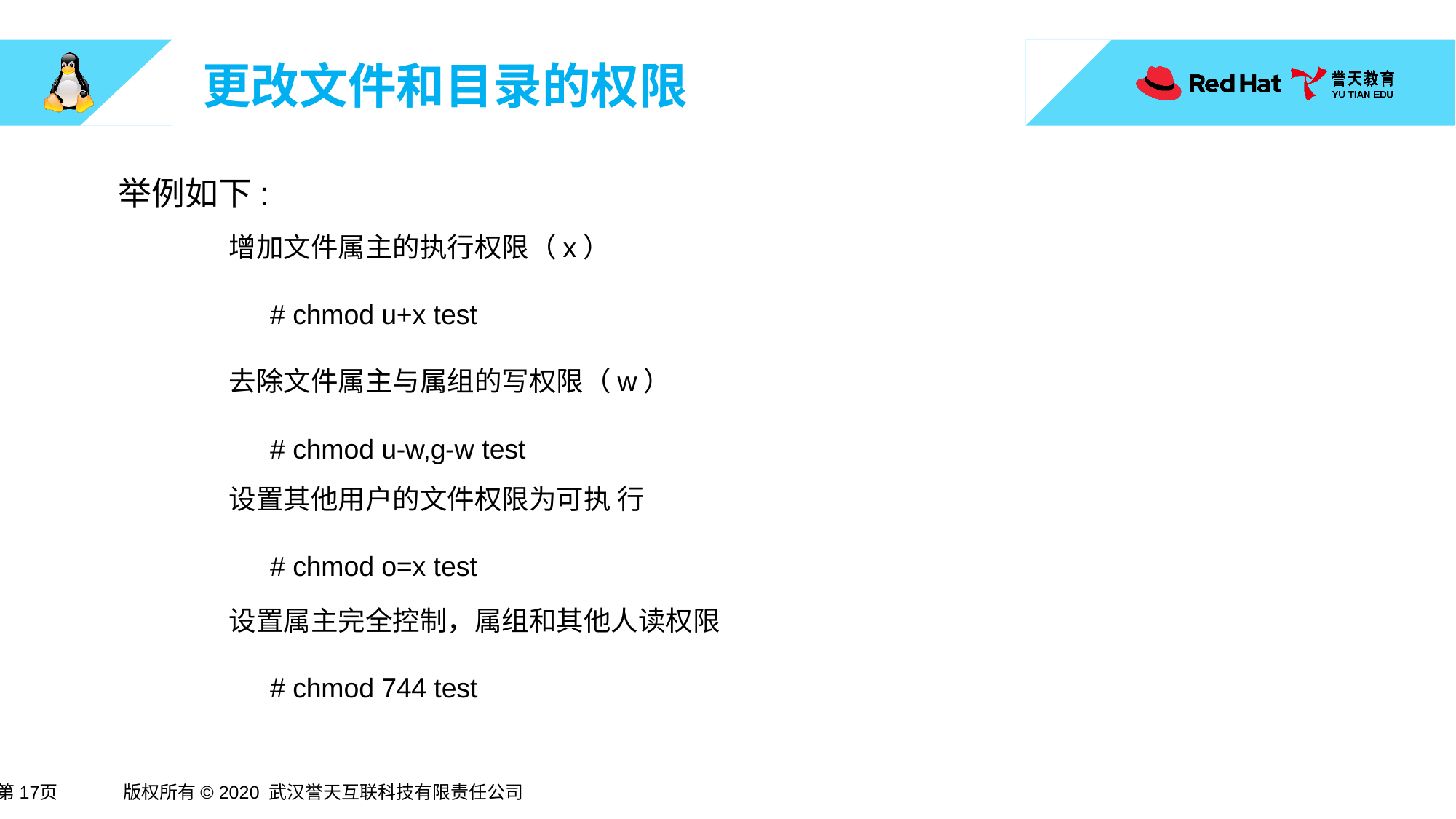

# 更改文件和目录的权限
举例如下:
增加文件属主的执行权限（x）
# chmod u+x test
去除文件属主与属组的写权限（w）
# chmod u-w,g-w test
设置其他用户的文件权限为可执 行
# chmod o=x test
设置属主完全控制，属组和其他人读权限
# chmod 744 test

17